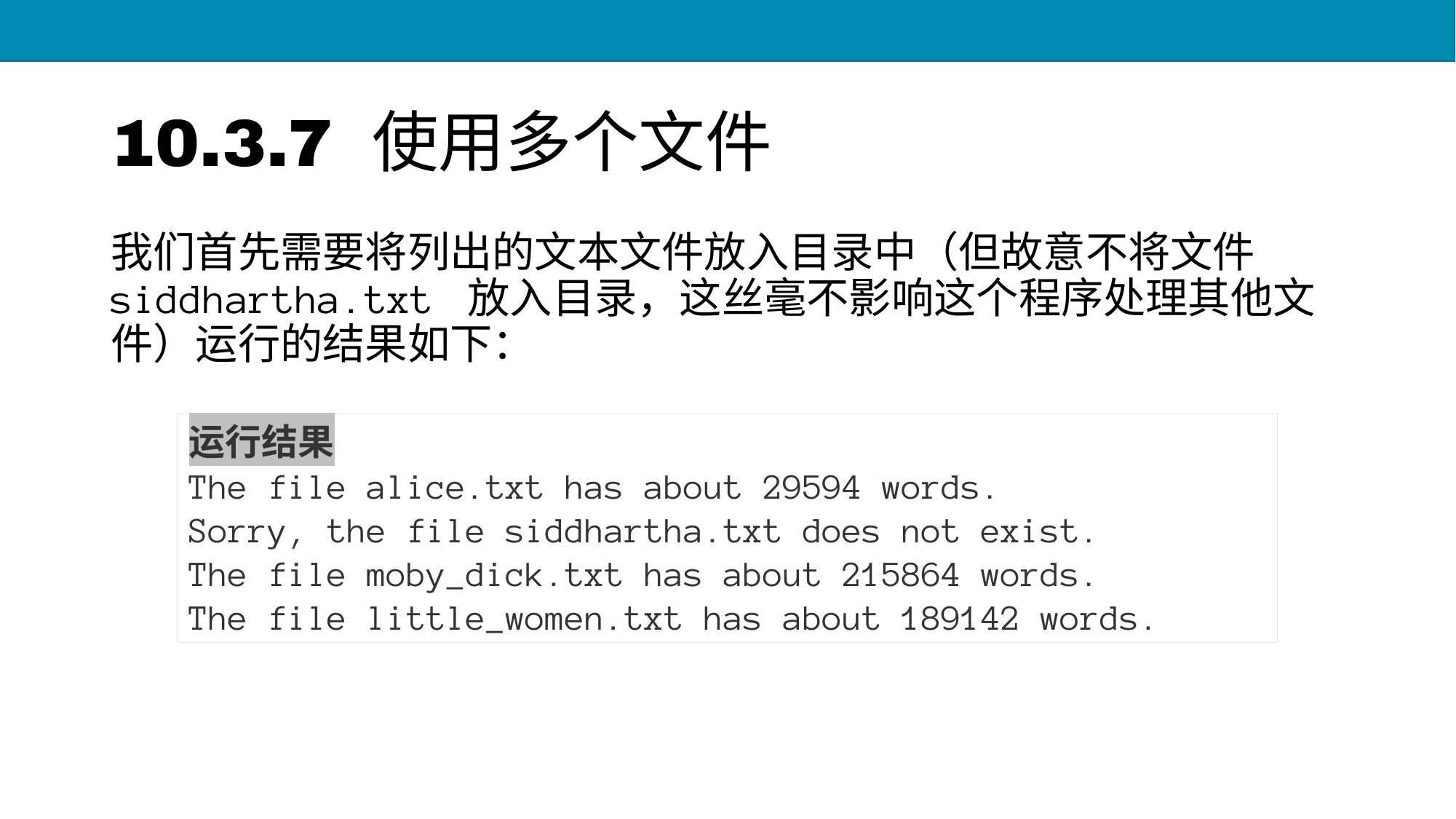

# 10.3.7 使用多个文件
我们首先需要将列出的文本文件放入目录中（但故意不将文件 siddhartha.txt 放入目录，这丝毫不影响这个程序处理其他文件）运行的结果如下：

运行结果
The file alice.txt has about 29594 words.
Sorry, the file siddhartha.txt does not exist.
The file moby_dick.txt has about 215864 words.
The file little_women.txt has about 189142 words.